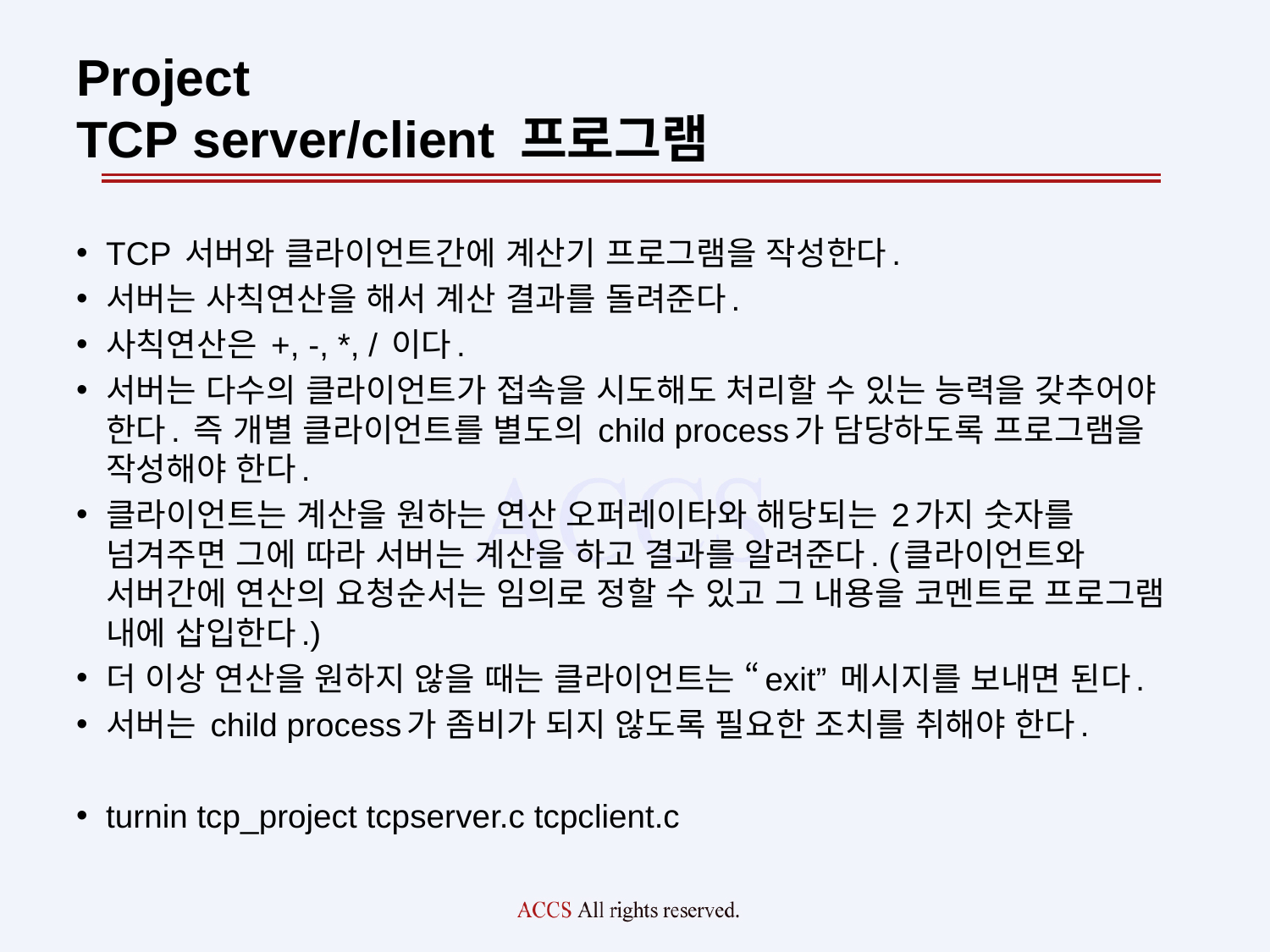

# Project TCP server/client 프로그램
TCP 서버와 클라이언트간에 계산기 프로그램을 작성한다.
서버는 사칙연산을 해서 계산 결과를 돌려준다.
사칙연산은 +, -, *, / 이다.
서버는 다수의 클라이언트가 접속을 시도해도 처리할 수 있는 능력을 갖추어야 한다. 즉 개별 클라이언트를 별도의 child process가 담당하도록 프로그램을 작성해야 한다.
클라이언트는 계산을 원하는 연산 오퍼레이타와 해당되는 2가지 숫자를 넘겨주면 그에 따라 서버는 계산을 하고 결과를 알려준다. (클라이언트와 서버간에 연산의 요청순서는 임의로 정할 수 있고 그 내용을 코멘트로 프로그램 내에 삽입한다.)
더 이상 연산을 원하지 않을 때는 클라이언트는 “exit” 메시지를 보내면 된다.
서버는 child process가 좀비가 되지 않도록 필요한 조치를 취해야 한다.

turnin tcp_project tcpserver.c tcpclient.c